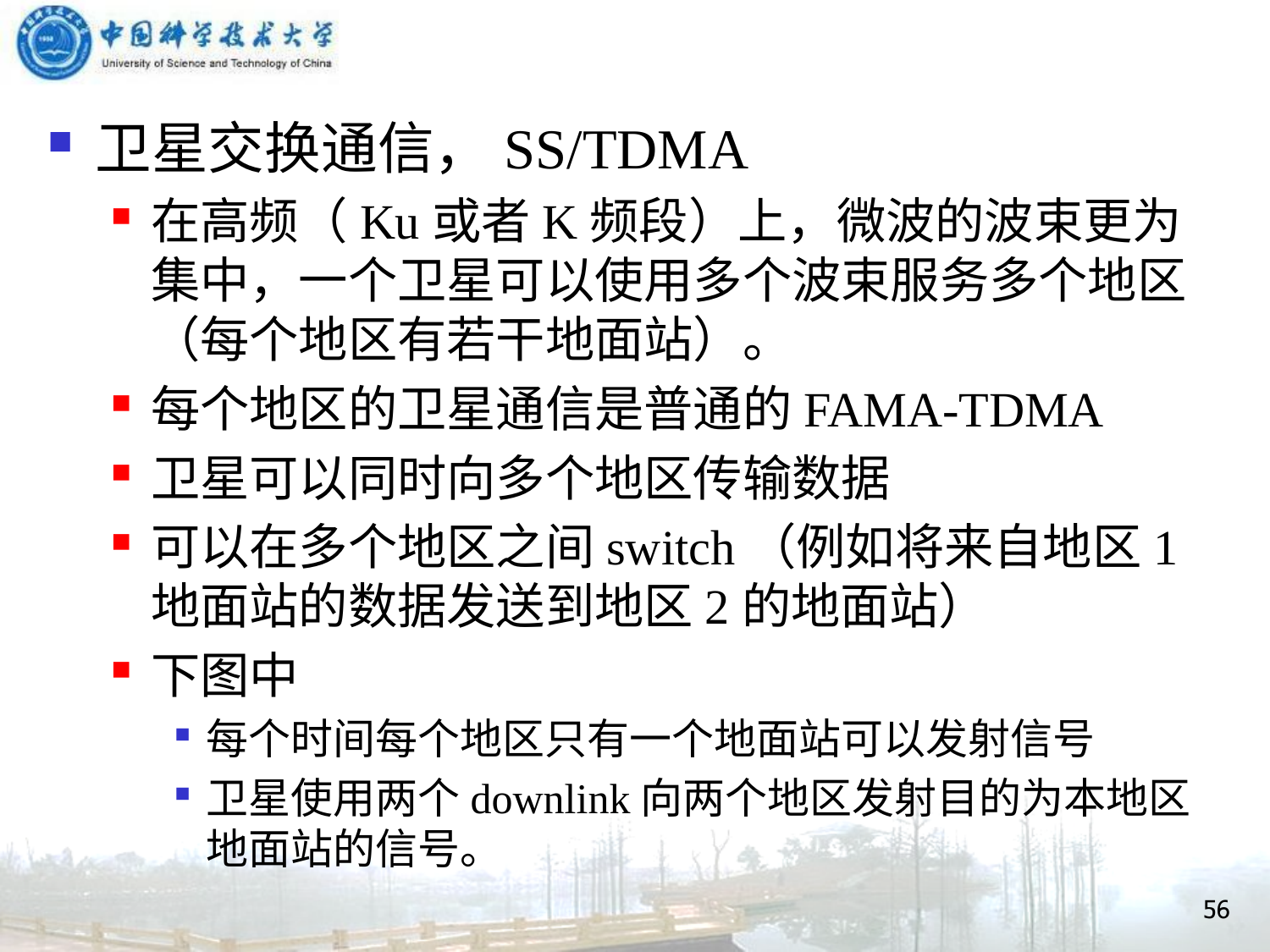

卫星交换通信，SS/TDMA
在高频（Ku或者K频段）上，微波的波束更为集中，一个卫星可以使用多个波束服务多个地区（每个地区有若干地面站）。
每个地区的卫星通信是普通的FAMA-TDMA
卫星可以同时向多个地区传输数据
可以在多个地区之间switch（例如将来自地区1地面站的数据发送到地区2的地面站）
下图中
每个时间每个地区只有一个地面站可以发射信号
卫星使用两个downlink向两个地区发射目的为本地区地面站的信号。
56